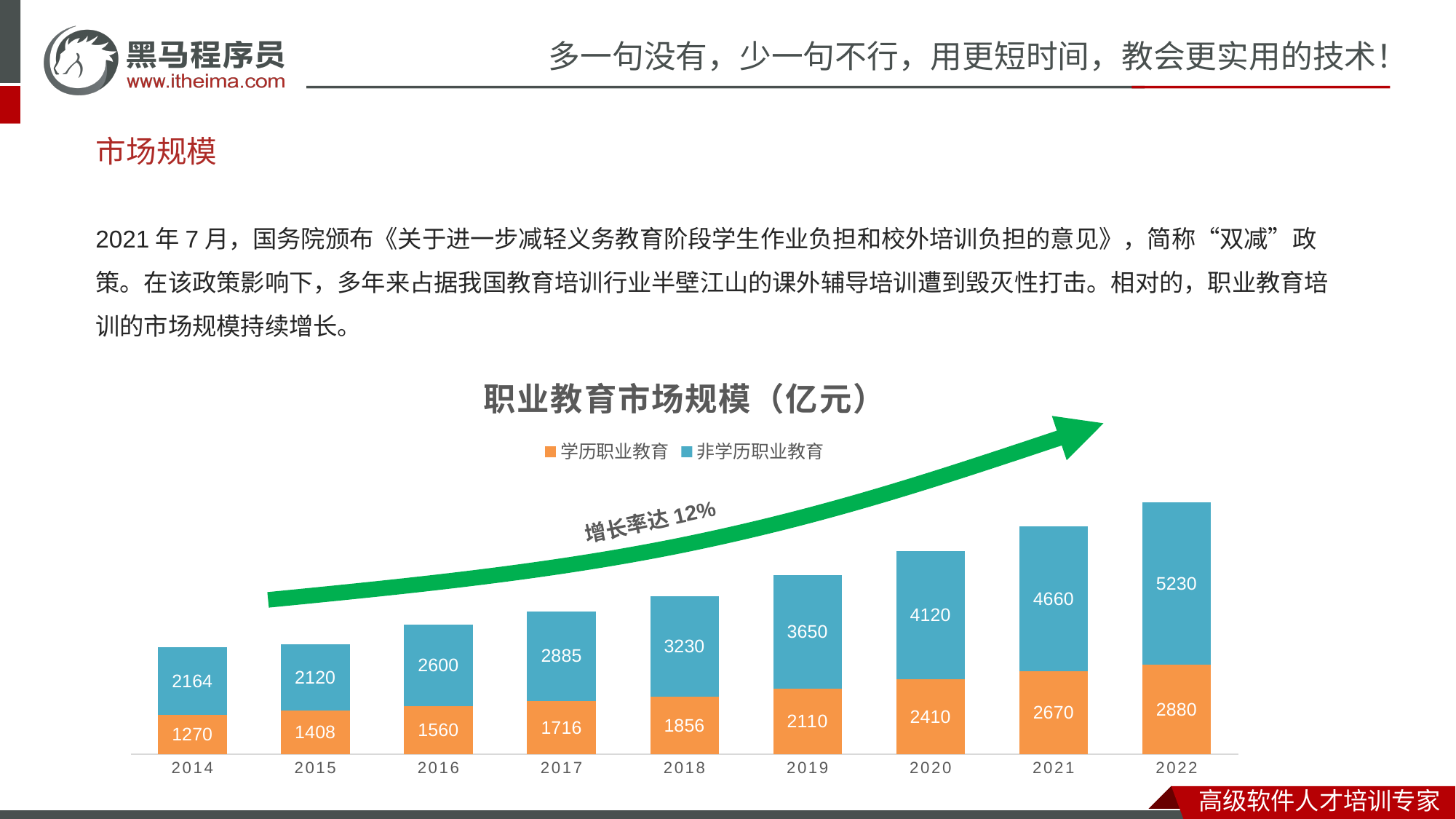

# 市场规模
2021年7月，国务院颁布《关于进一步减轻义务教育阶段学生作业负担和校外培训负担的意见》，简称“双减”政策。在该政策影响下，多年来占据我国教育培训行业半壁江山的课外辅导培训遭到毁灭性打击。相对的，职业教育培训的市场规模持续增长。

### Chart: 职业教育市场规模（亿元）

| Category | 学历职业教育 | 非学历职业教育 |
|---|---|---|
| 2014 | 1270.0 | 2164.0 |
| 2015 | 1408.0 | 2120.0 |
| 2016 | 1560.0 | 2600.0 |
| 2017 | 1716.0 | 2885.0 |
| 2018 | 1856.0 | 3230.0 |
| 2019 | 2110.0 | 3650.0 |
| 2020 | 2410.0 | 4120.0 |
| 2021 | 2670.0 | 4660.0 |
| 2022 | 2880.0 | 5230.0 |
增长率达12%